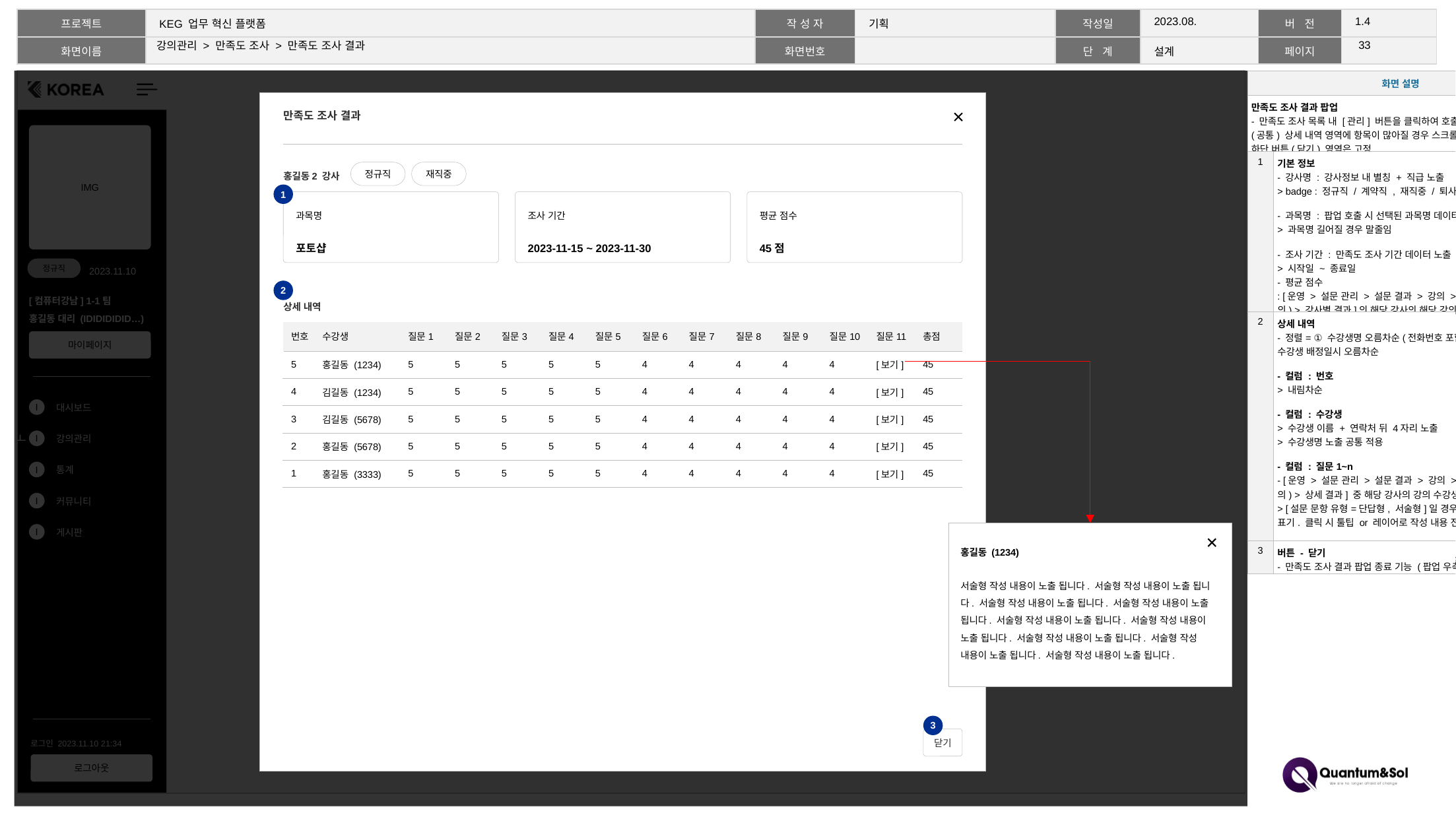

33

# 강의관리 > 만족도 조사 > 만족도 조사 결과
ㅗ
| 화면 설명 |  |
| --- | --- |
| 만족도 조사 결과 팝업 - 만족도 조사 목록 내 [관리] 버튼을 클릭하여 호출 (공통) 상세 내역 영역에 항목이 많아질 경우 스크롤 생성되며, 스크롤 시 하단 버튼(닫기) 영역은 고정 |  |
| 1 | 기본 정보 - 강사명 : 강사정보 내 별칭 + 직급 노출 > badge : 정규직 / 계약직 , 재직중 / 퇴사 - 과목명 : 팝업 호출 시 선택된 과목명 데이터 노출 > 과목명 길어질 경우 말줄임 - 조사 기간 : 만족도 조사 기간 데이터 노출 > 시작일 ~ 종료일 - 평균 점수 : [운영 > 설문 관리 > 설문 결과 > 강의 > 설문 상세 결과 (강의) > 강사별 결과]의 해당 강사의 해당 강의의 [평균/총점] 칼럼의 [평균] |
| 2 | 상세 내역 - 정렬= ① 수강생명 오름차순(전화번호 포함) ② 동명일 시 수강생 배정일시 오름차순 - 컬럼 : 번호 > 내림차순 - 컬럼 : 수강생 > 수강생 이름 + 연락처 뒤 4자리 노출 > 수강생명 노출 공통 적용 - 컬럼 : 질문1~n - [운영 > 설문 관리 > 설문 결과 > 강의 > 설문 상세 결과 (강의) > 상세 결과] 중 해당 강사의 강의 수강생 설문 결과를 가져 옴. > [설문 문항 유형=단답형, 서술형]일 경우 [보기] 버튼으로 표기. 클릭 시 툴팁 or 레이어로 작성 내용 전체 노출 - 컬럼 : 총점 > 질문 1~n 중 [문항 유형=점수형]인 결과값의 총합. |
| 3 | 버튼 - 닫기 - 만족도 조사 결과 팝업 종료 기능 (팝업 우측 상단 X 동일) |
만족도 조사 결과
홍길동2 강사
정규직
재직중
1
평균 점수
45점
과목명
포토샵
조사 기간
2023-11-15 ~ 2023-11-30
2
상세 내역
| 번호 | 수강생 | 질문1 | 질문2 | 질문3 | 질문4 | 질문5 | 질문6 | 질문7 | 질문8 | 질문9 | 질문10 | 질문11 | 총점 |
| --- | --- | --- | --- | --- | --- | --- | --- | --- | --- | --- | --- | --- | --- |
| 5 | 홍길동 (1234) | 5 | 5 | 5 | 5 | 5 | 4 | 4 | 4 | 4 | 4 | [보기] | 45 |
| 4 | 김길동 (1234) | 5 | 5 | 5 | 5 | 5 | 4 | 4 | 4 | 4 | 4 | [보기] | 45 |
| 3 | 김길동 (5678) | 5 | 5 | 5 | 5 | 5 | 4 | 4 | 4 | 4 | 4 | [보기] | 45 |
| 2 | 홍길동 (5678) | 5 | 5 | 5 | 5 | 5 | 4 | 4 | 4 | 4 | 4 | [보기] | 45 |
| 1 | 홍길동 (3333) | 5 | 5 | 5 | 5 | 5 | 4 | 4 | 4 | 4 | 4 | [보기] | 45 |
.
홍길동 (1234)
서술형 작성 내용이 노출 됩니다. 서술형 작성 내용이 노출 됩니다. 서술형 작성 내용이 노출 됩니다. 서술형 작성 내용이 노출 됩니다. 서술형 작성 내용이 노출 됩니다. 서술형 작성 내용이 노출 됩니다. 서술형 작성 내용이 노출 됩니다. 서술형 작성 내용이 노출 됩니다. 서술형 작성 내용이 노출 됩니다.

3
닫기